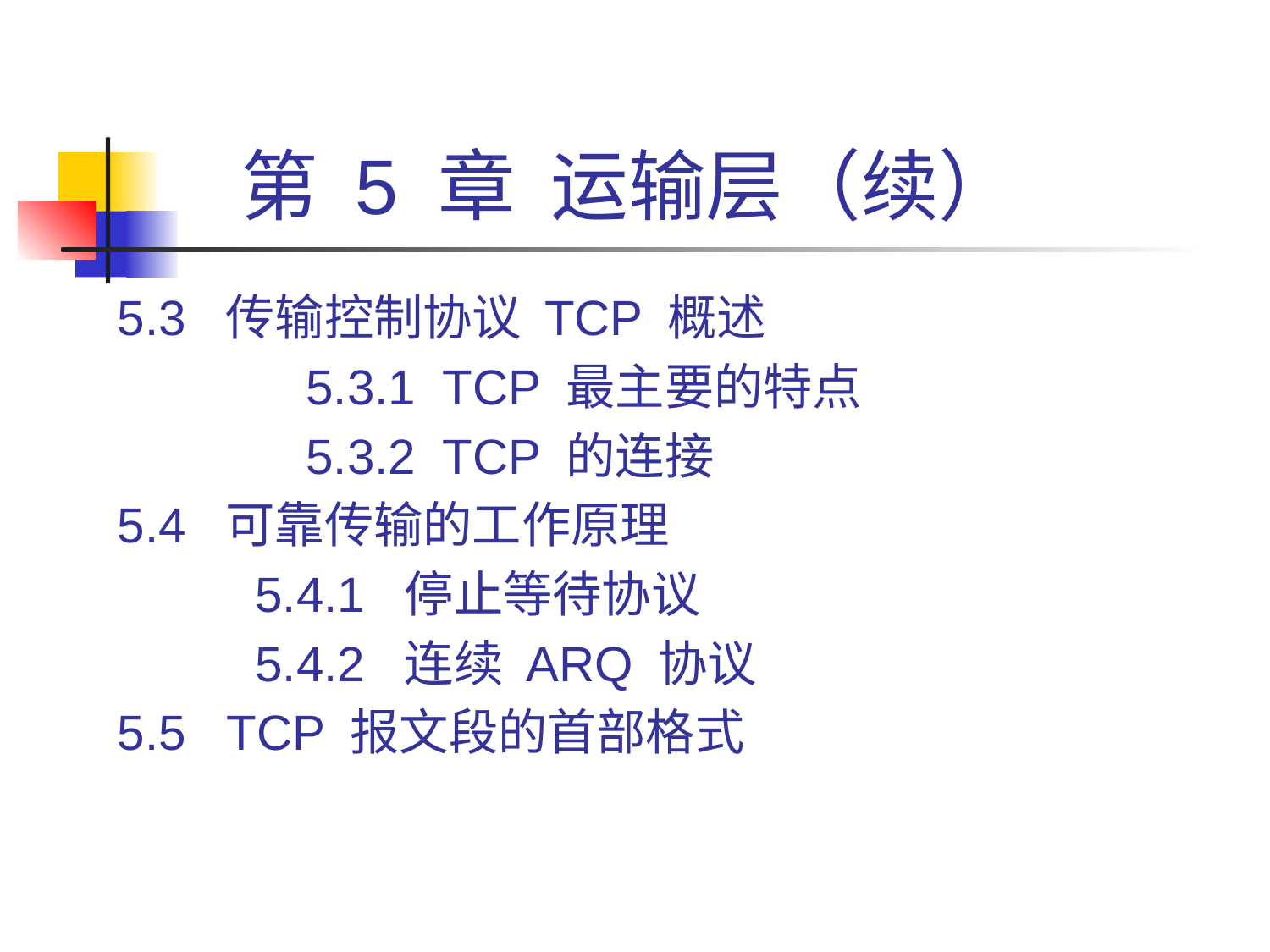

# 第 5 章  运输层（续）
5.3  传输控制协议 TCP 概述
		 5.3.1  TCP 最主要的特点
		 5.3.2  TCP 的连接
5.4  可靠传输的工作原理
          5.4.1  停止等待协议
          5.4.2  连续 ARQ 协议
5.5   TCP 报文段的首部格式